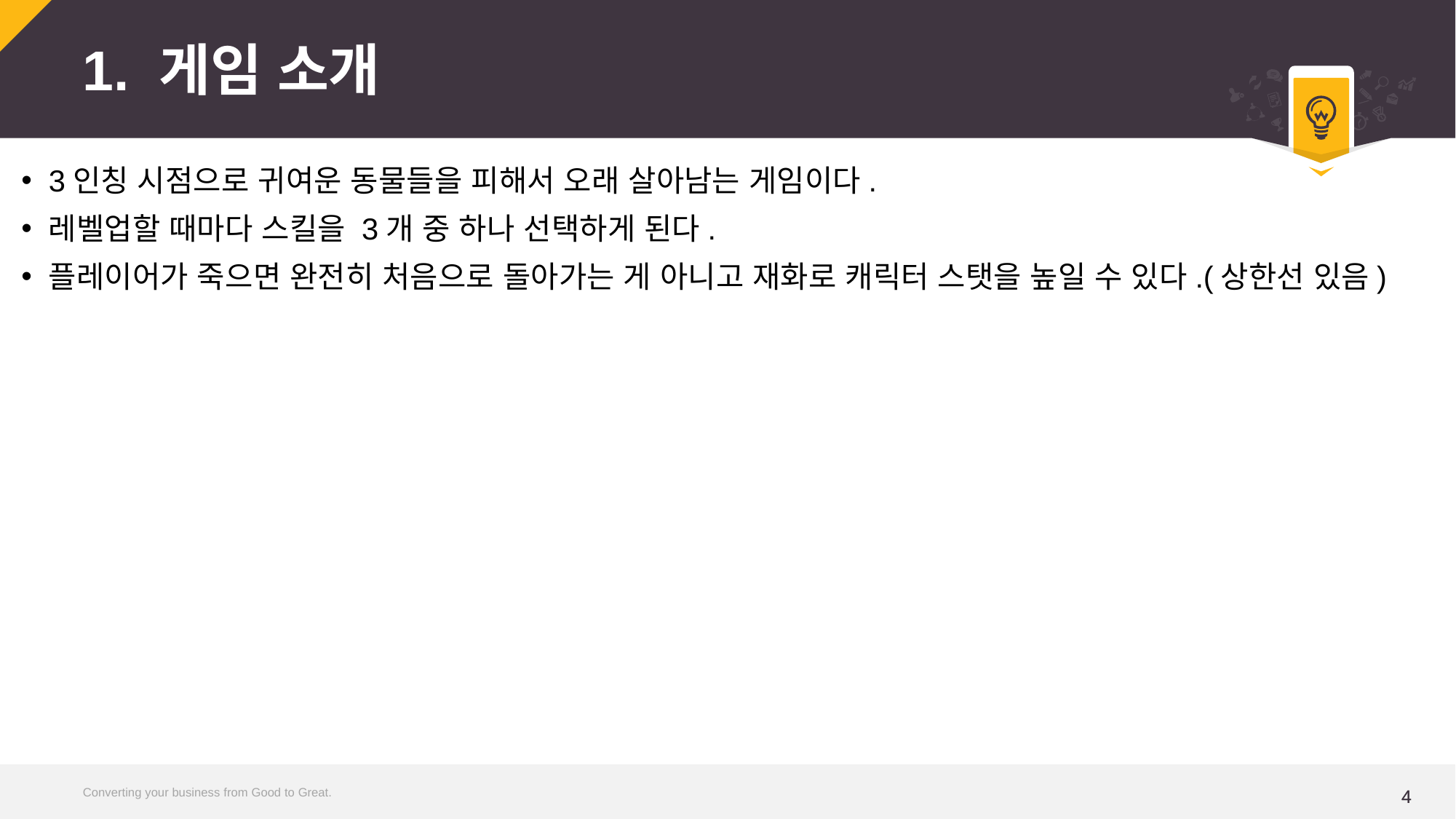

# 1. 게임 소개

3인칭 시점으로 귀여운 동물들을 피해서 오래 살아남는 게임이다.
레벨업할 때마다 스킬을 3개 중 하나 선택하게 된다.
플레이어가 죽으면 완전히 처음으로 돌아가는 게 아니고 재화로 캐릭터 스탯을 높일 수 있다.(상한선 있음)
Converting your business from Good to Great.